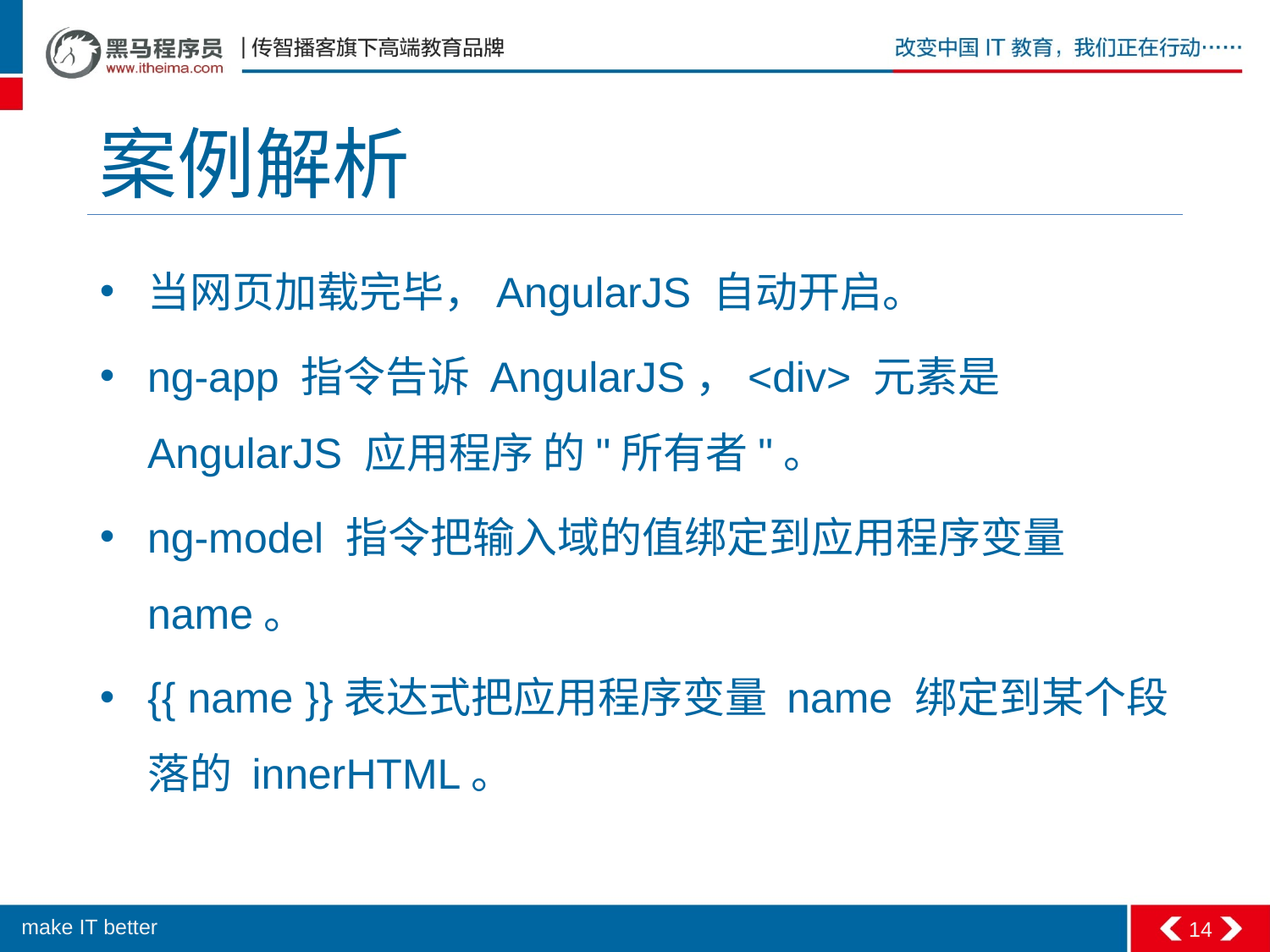

# 案例解析
当网页加载完毕，AngularJS 自动开启。
ng-app 指令告诉 AngularJS，<div> 元素是 AngularJS 应用程序 的"所有者"。
ng-model 指令把输入域的值绑定到应用程序变量 name。
{{ name }}表达式把应用程序变量 name 绑定到某个段落的 innerHTML。
14

make IT better